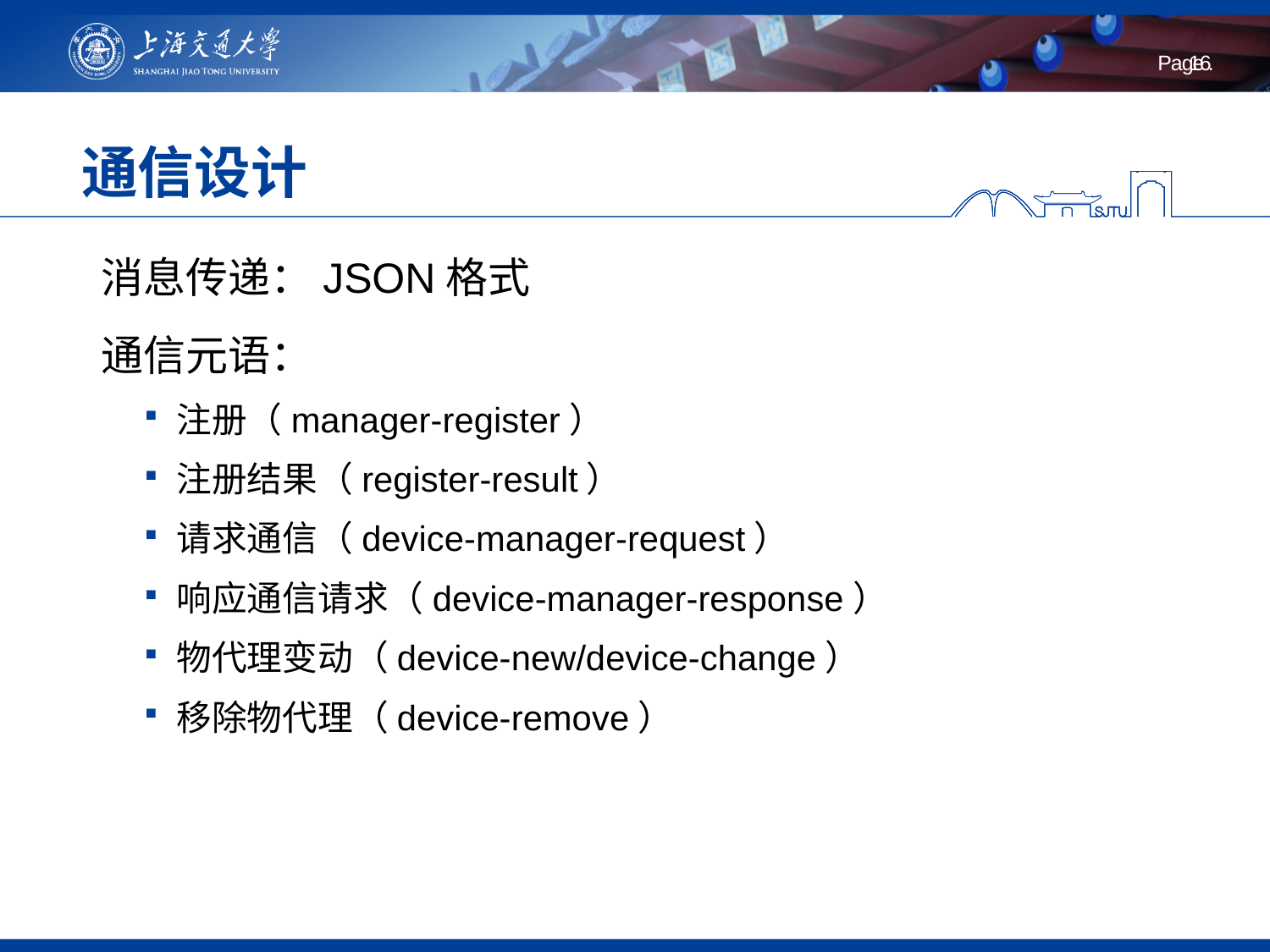

# 通信设计
 消息传递：JSON格式
 通信元语：
注册（manager-register）
注册结果（register-result）
请求通信（device-manager-request）
响应通信请求（device-manager-response）
物代理变动（device-new/device-change）
移除物代理（device-remove）